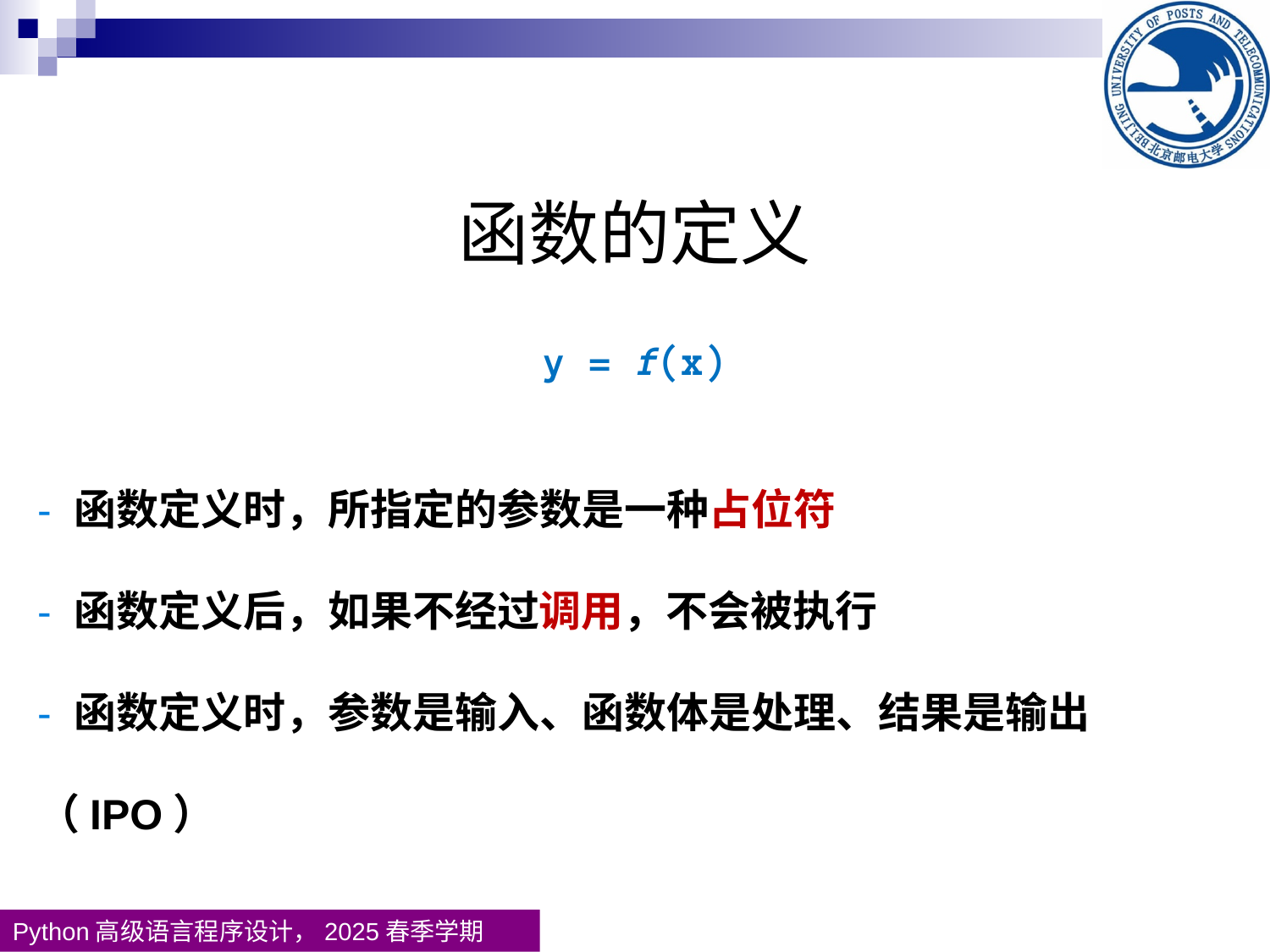

函数的定义
y = f(x)
- 函数定义时，所指定的参数是一种占位符
- 函数定义后，如果不经过调用，不会被执行
- 函数定义时，参数是输入、函数体是处理、结果是输出（IPO）